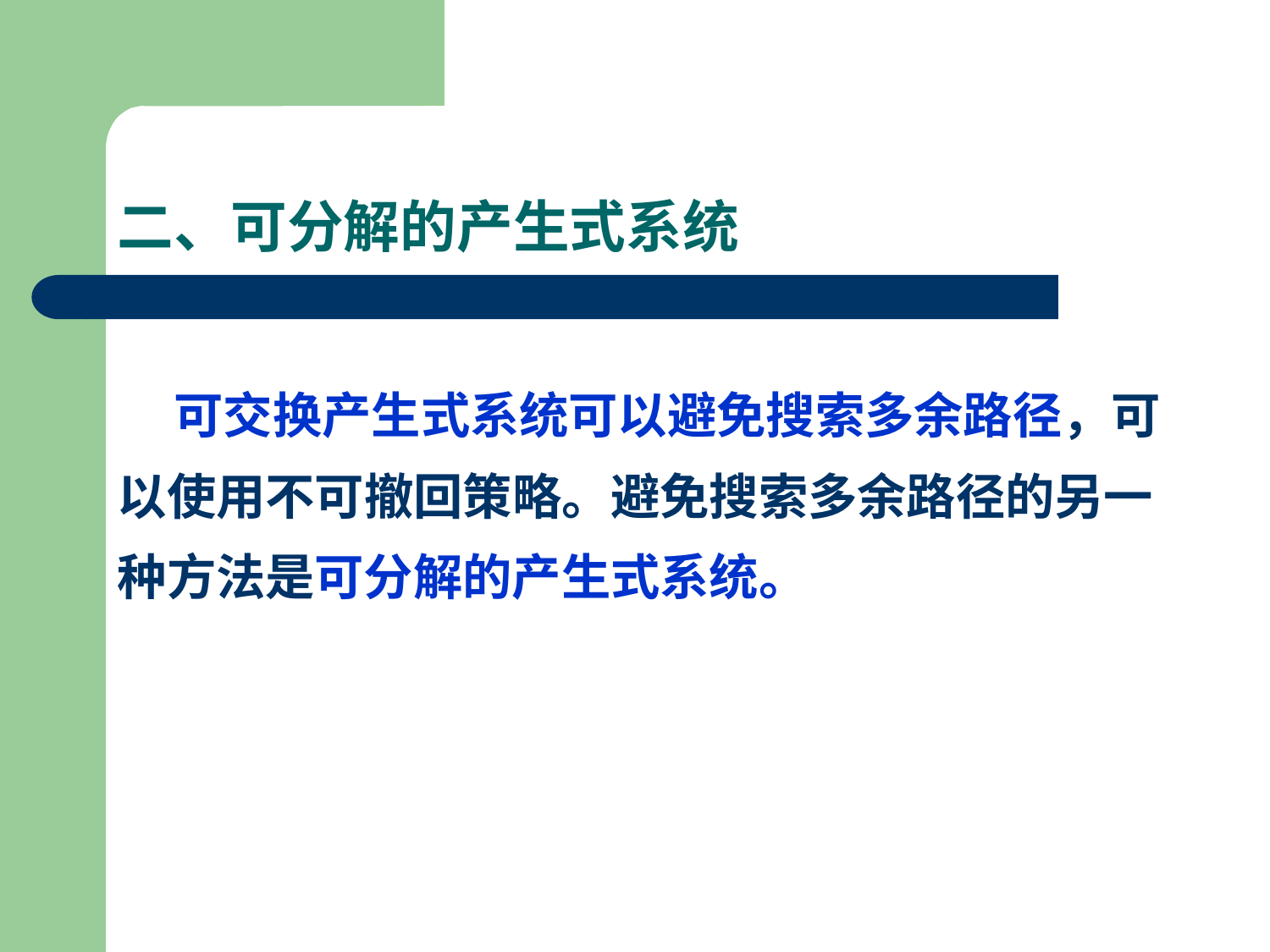

# 二、可分解的产生式系统
    可交换产生式系统可以避免搜索多余路径，可
以使用不可撤回策略。避免搜索多余路径的另一
种方法是可分解的产生式系统。
44